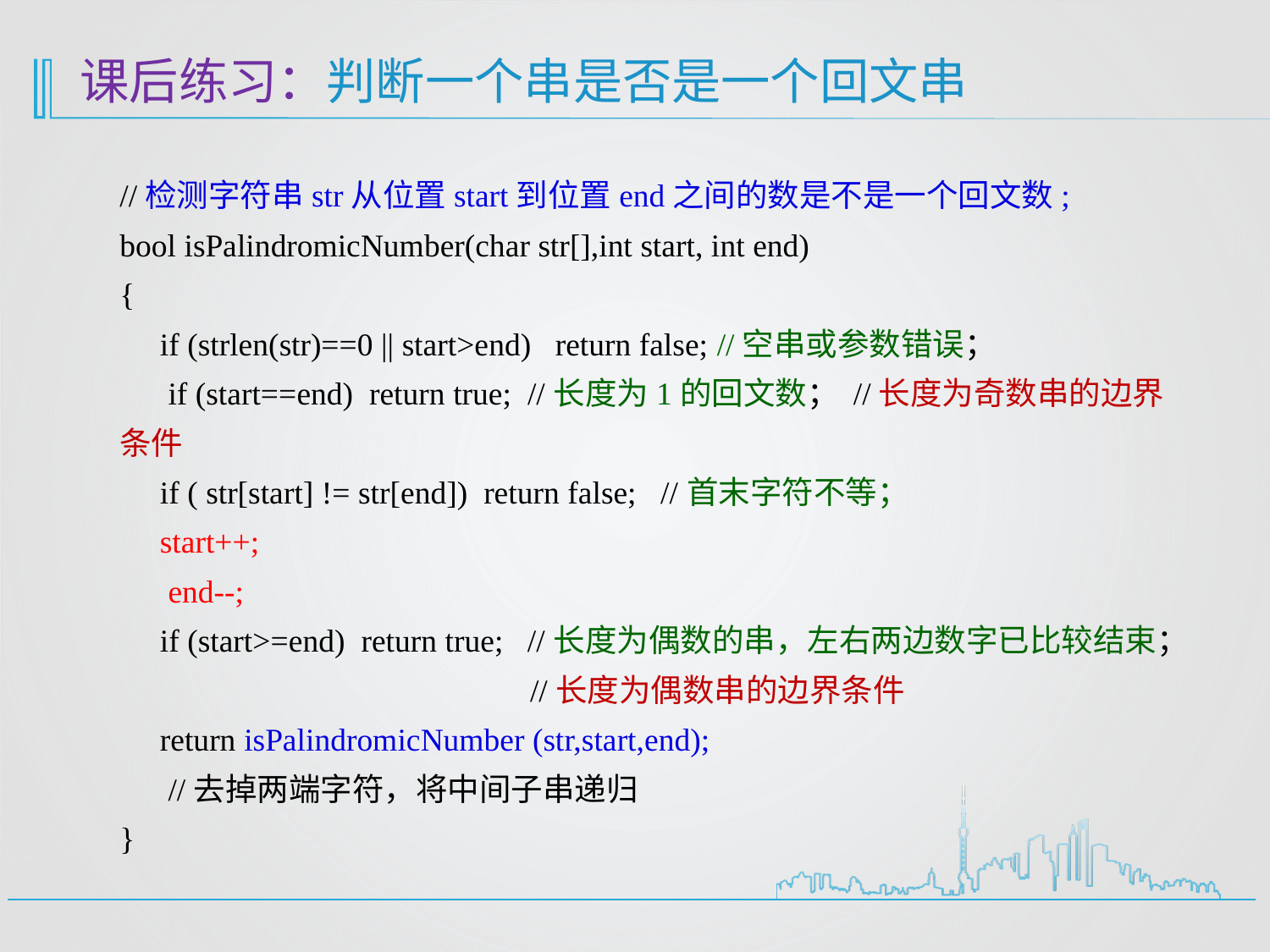

# 课后练习：判断一个串是否是一个回文串
//检测字符串str从位置start到位置end之间的数是不是一个回文数;
bool isPalindromicNumber(char str[],int start, int end)
{
     if (strlen(str)==0 || start>end)   return false; //空串或参数错误；
      if (start==end)  return true;  //长度为1的回文数； //长度为奇数串的边界条件
     if ( str[start] != str[end])  return false;   //首末字符不等；
     start++;
      end--;
     if (start>=end)  return true;   //长度为偶数的串，左右两边数字已比较结束；
                                                   //长度为偶数串的边界条件
     return isPalindromicNumber (str,start,end);
      //去掉两端字符，将中间子串递归
}